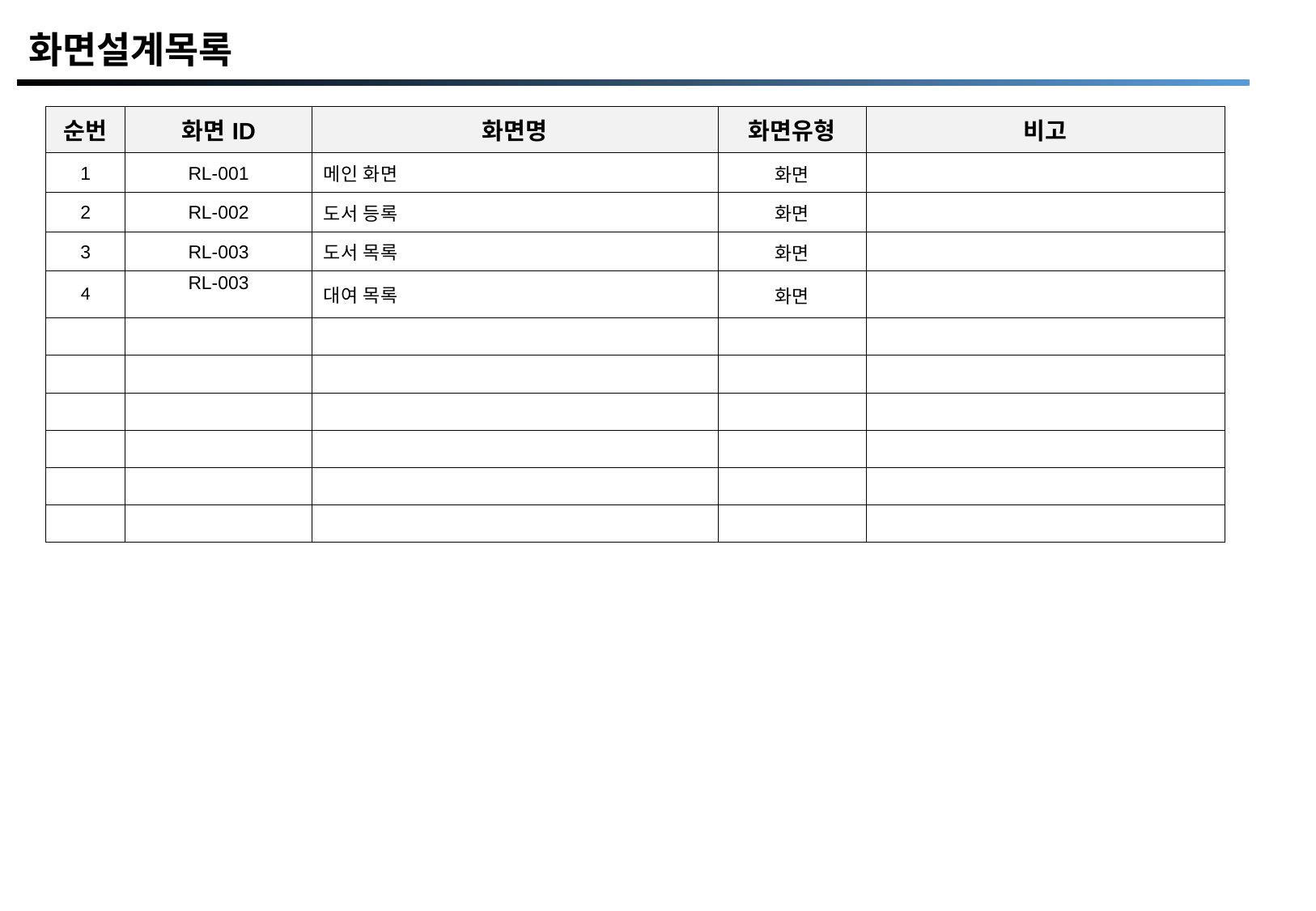

화면설계목록
| 순번 | 화면ID | 화면명 | 화면유형 | 비고 |
| --- | --- | --- | --- | --- |
| 1 | RL-001 | 메인 화면 | 화면 |  |
| 2 | RL-002 | 도서 등록 | 화면 |  |
| 3 | RL-003 | 도서 목록 | 화면 |  |
| 4 | RL-003 | 대여 목록 | 화면 |  |
|  |  |  |  |  |
|  |  |  |  |  |
|  |  |  |  |  |
|  |  |  |  |  |
|  |  |  |  |  |
|  |  |  |  |  |